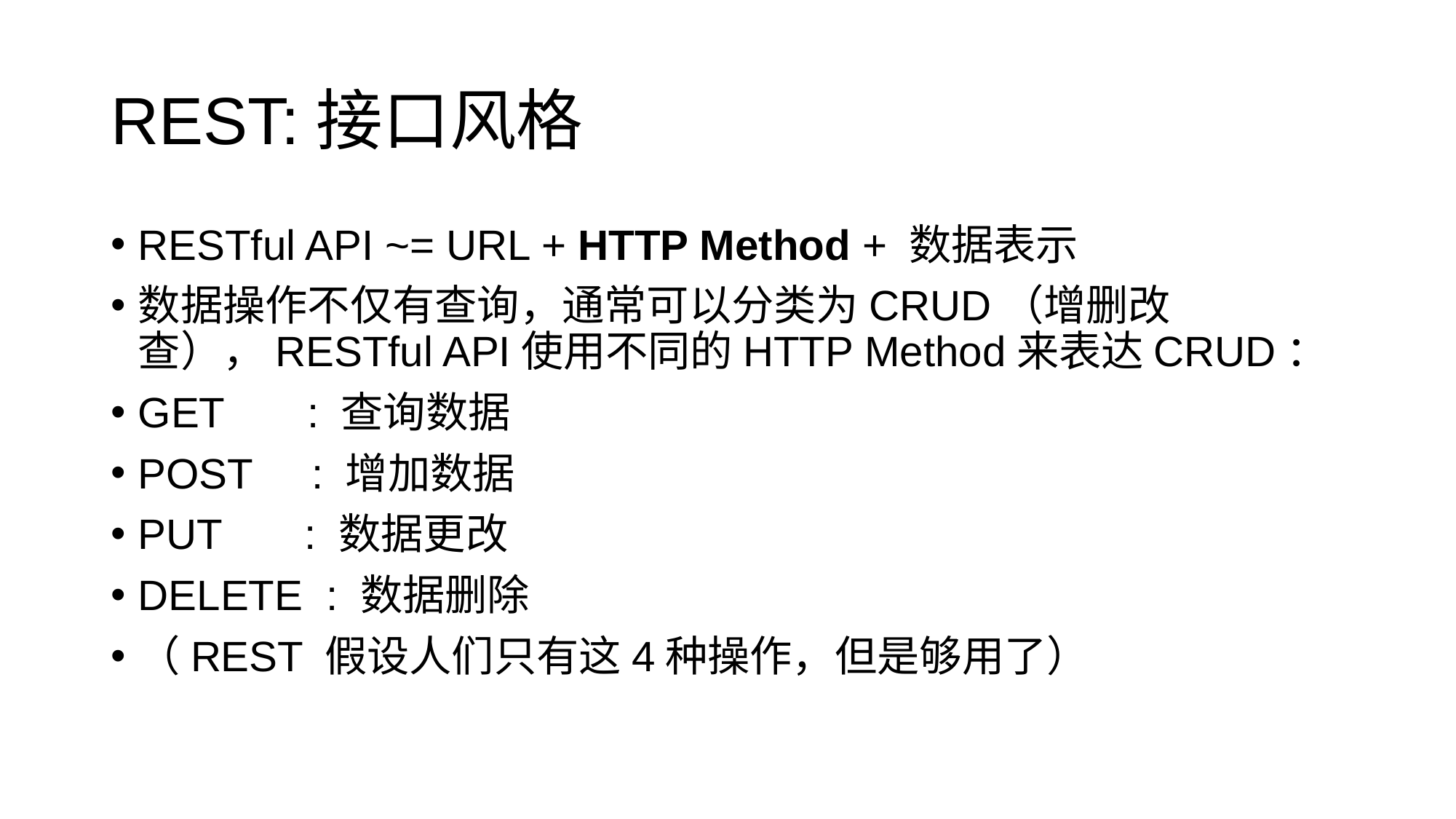

# REST:接口风格
RESTful API ~= URL + HTTP Method + 数据表示
数据操作不仅有查询，通常可以分类为CRUD（增删改查），RESTful API使用不同的HTTP Method来表达CRUD：
GET       : 查询数据
POST     : 增加数据
PUT       : 数据更改
DELETE  : 数据删除
（REST 假设人们只有这4种操作，但是够用了）